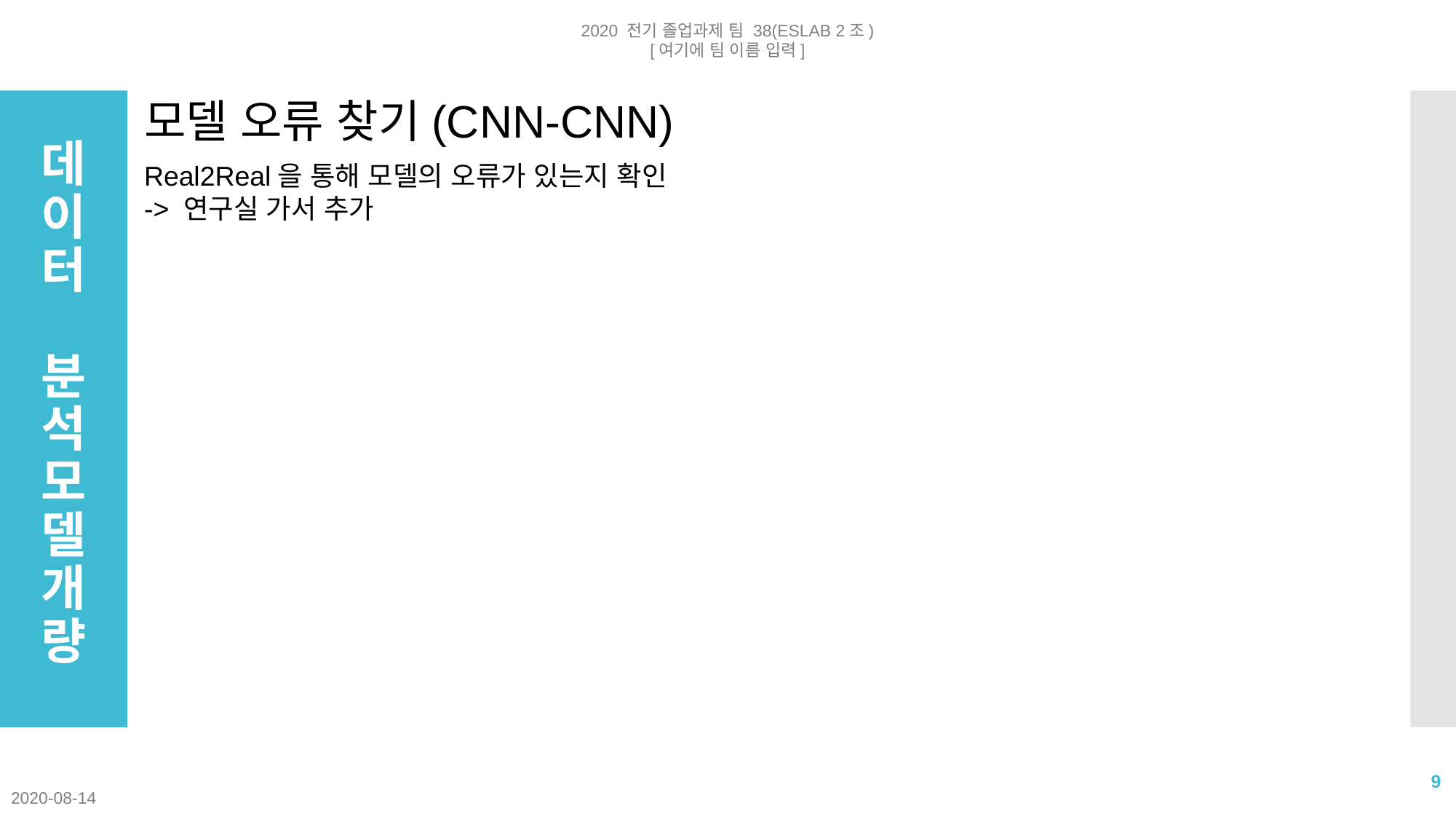

2020 전기 졸업과제 팀 38(ESLAB 2조)
[여기에 팀 이름 입력]
모델 오류 찾기(CNN-CNN)
# 데이터 분석 모델 개량
Real2Real을 통해 모델의 오류가 있는지 확인
-> 연구실 가서 추가
9
2020-08-14